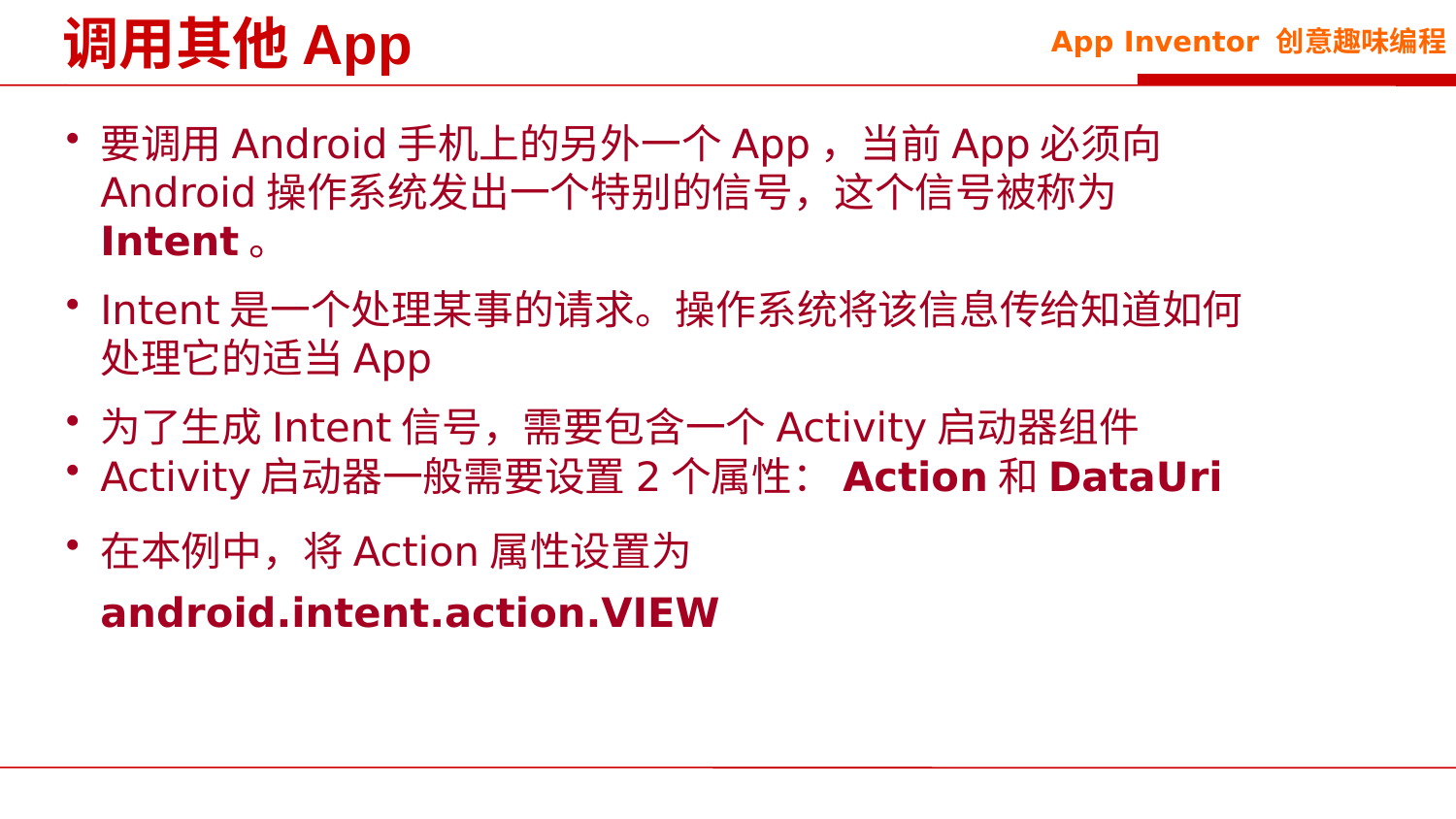

调用其他App
要调用Android手机上的另外一个App，当前App必须向Android操作系统发出一个特别的信号，这个信号被称为Intent。
Intent是一个处理某事的请求。操作系统将该信息传给知道如何处理它的适当App
为了生成Intent信号，需要包含一个Activity启动器组件
Activity启动器一般需要设置2个属性：Action和DataUri
在本例中，将Action属性设置为 android.intent.action.VIEW